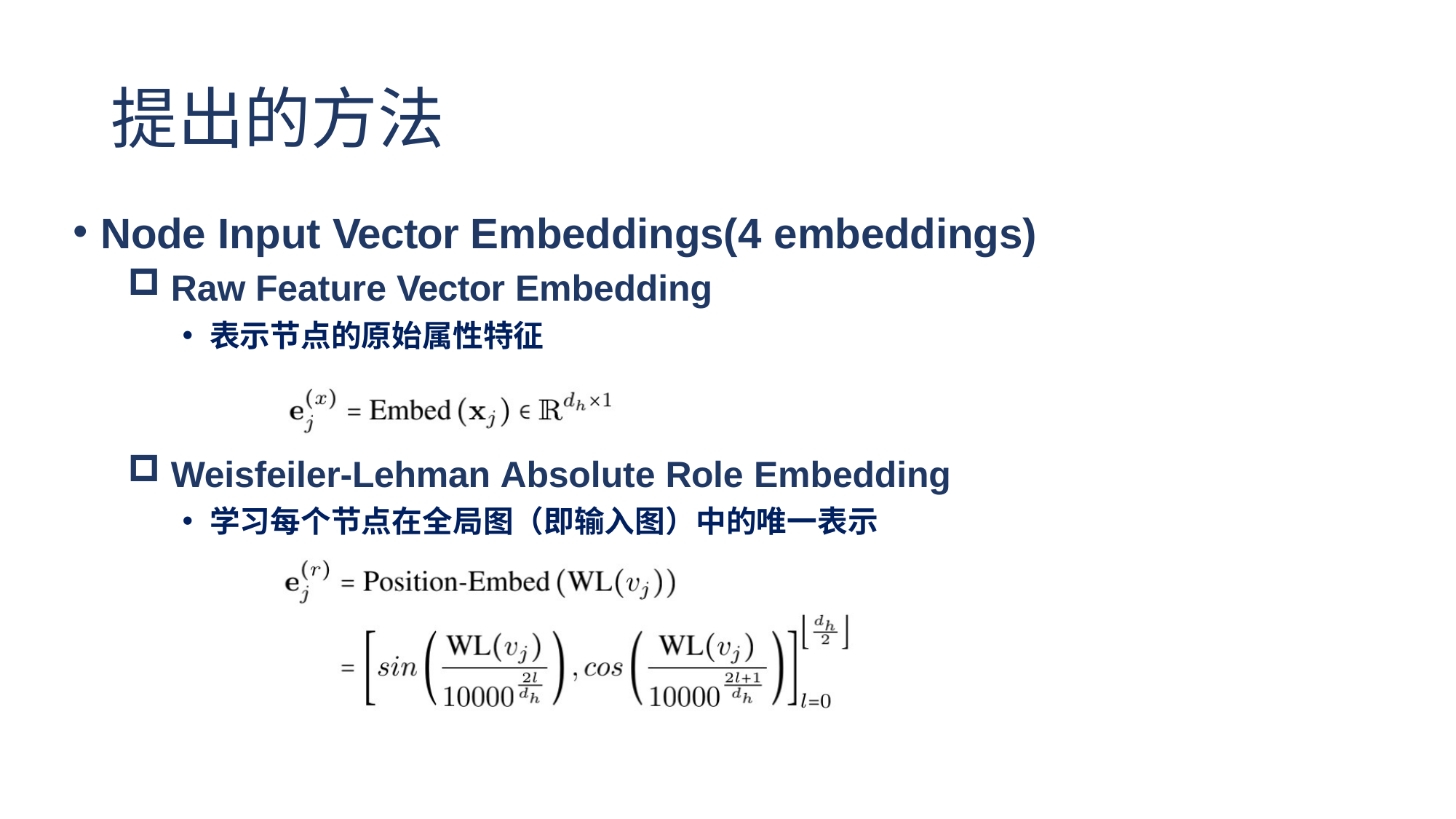

# 提出的方法
Node Input Vector Embeddings(4 embeddings)
Raw Feature Vector Embedding
表示节点的原始属性特征

Weisfeiler-Lehman Absolute Role Embedding
学习每个节点在全局图（即输入图）中的唯一表示